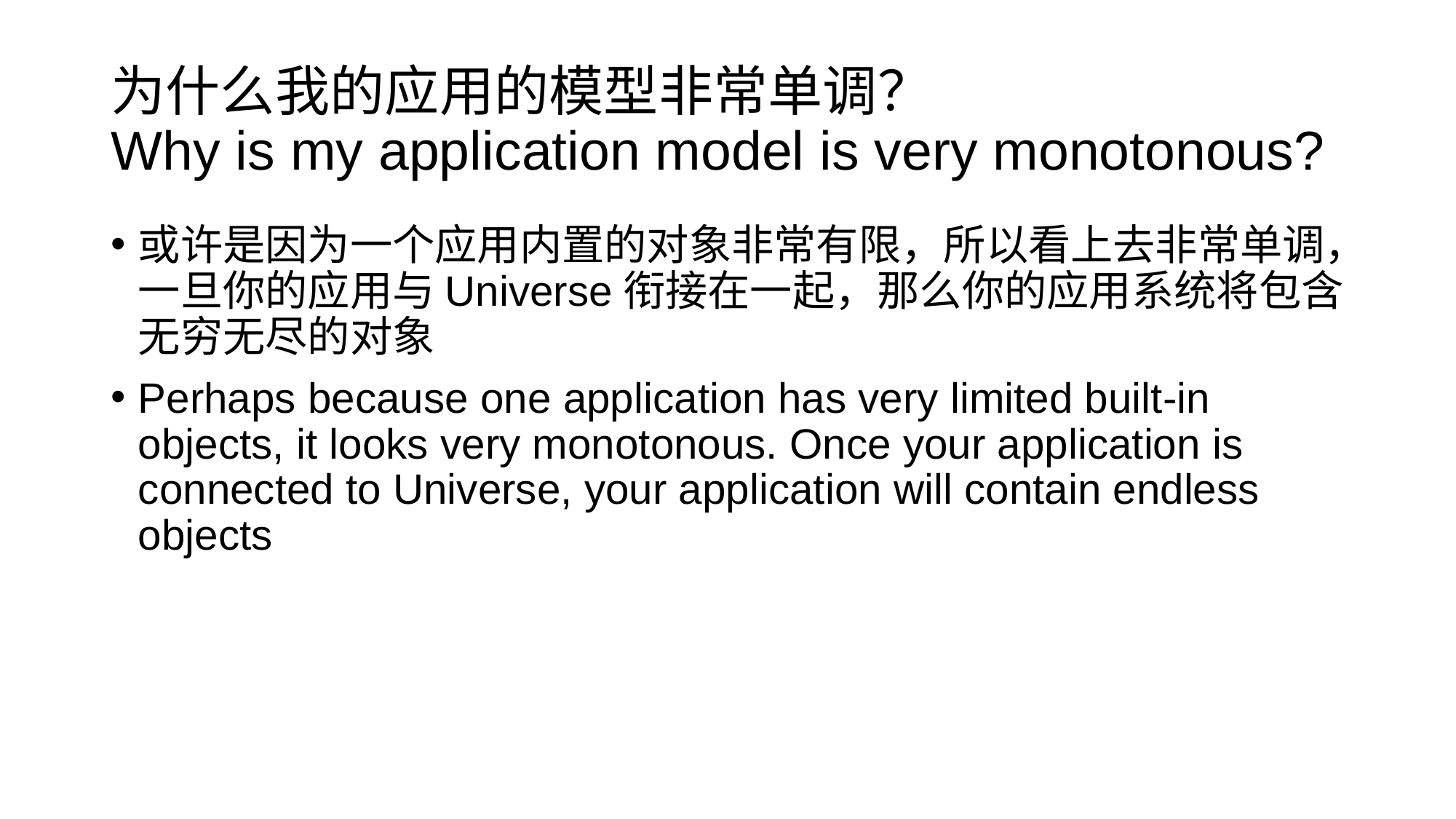

# 为什么我的应用的模型非常单调？ Why is my application model is very monotonous?
或许是因为一个应用内置的对象非常有限，所以看上去非常单调，一旦你的应用与Universe衔接在一起，那么你的应用系统将包含无穷无尽的对象
Perhaps because one application has very limited built-in objects, it looks very monotonous. Once your application is connected to Universe, your application will contain endless objects